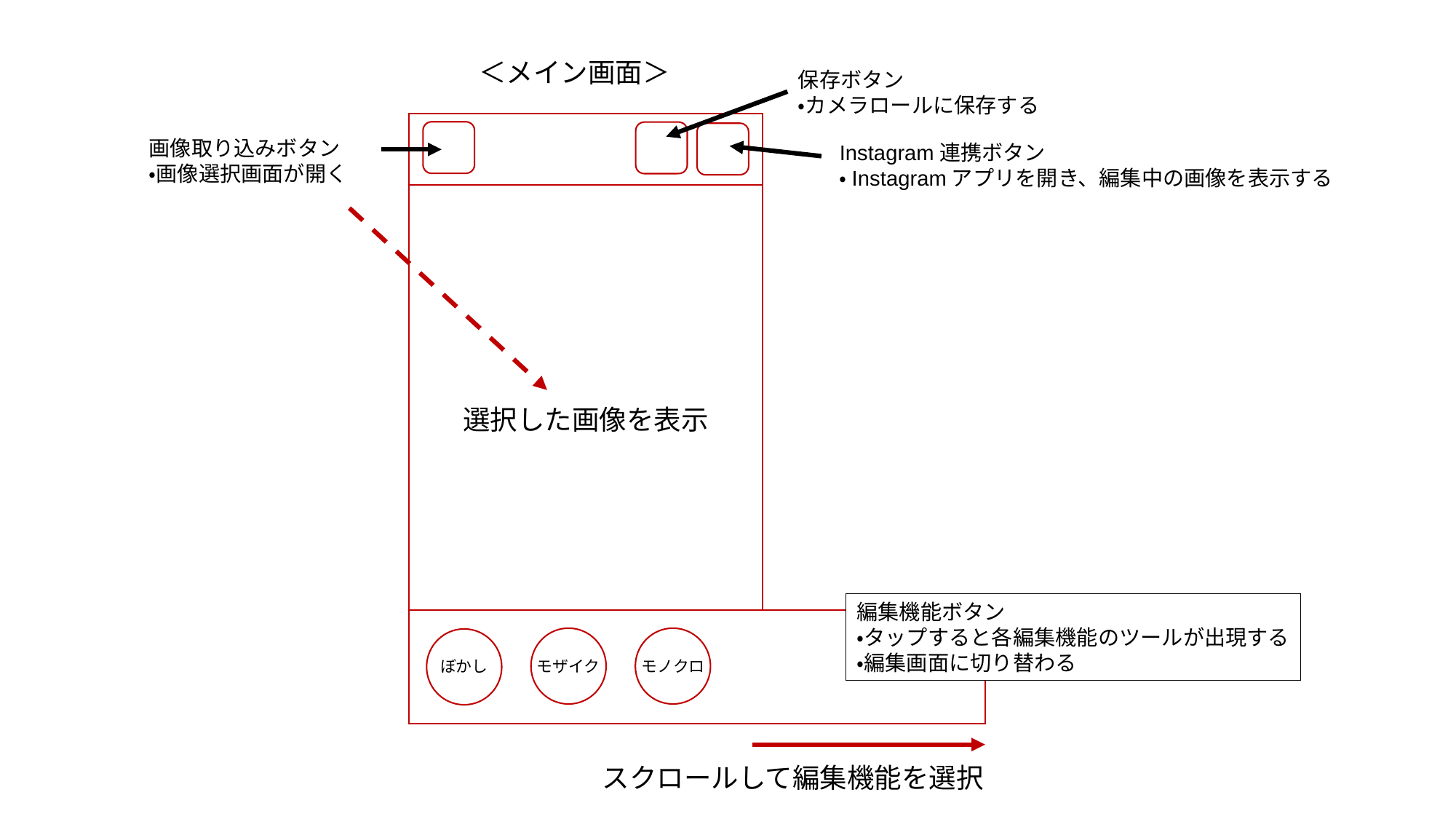

＜メイン画面＞
保存ボタン
・カメラロールに保存する
選択した画像を表示

画像取り込みボタン
・画像選択画面が開く
Instagram連携ボタン
・Instagramアプリを開き、編集中の画像を表示する
編集機能ボタン
・タップすると各編集機能のツールが出現する
・編集画面に切り替わる

ぼかし
モザイク
モノクロ
スクロールして編集機能を選択